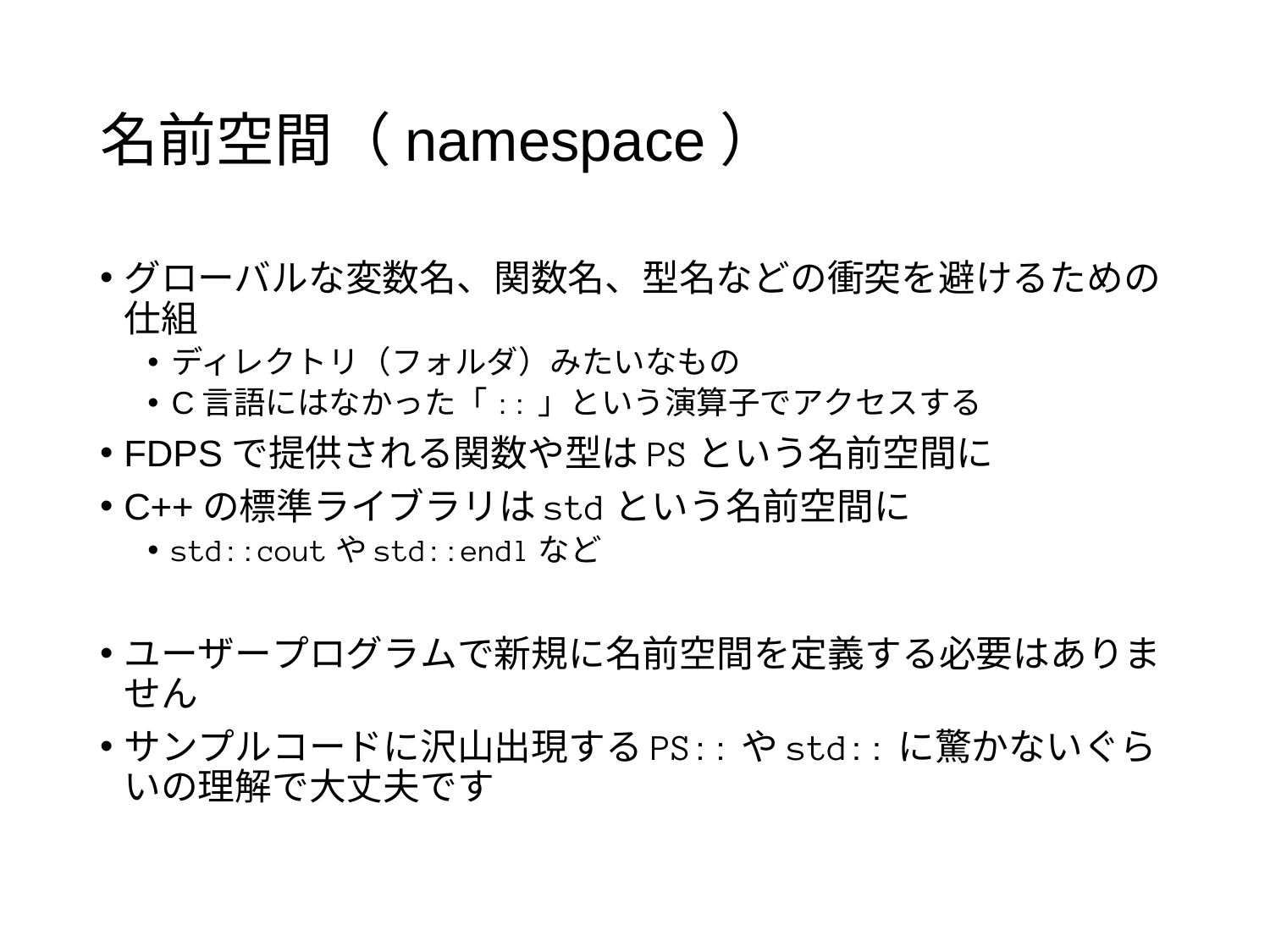

# 名前空間（namespace）
グローバルな変数名、関数名、型名などの衝突を避けるための仕組
ディレクトリ（フォルダ）みたいなもの
C言語にはなかった「::」という演算子でアクセスする
FDPSで提供される関数や型はPSという名前空間に
C++の標準ライブラリはstdという名前空間に
std::coutやstd::endlなど

ユーザープログラムで新規に名前空間を定義する必要はありません
サンプルコードに沢山出現するPS::やstd::に驚かないぐらいの理解で大丈夫です